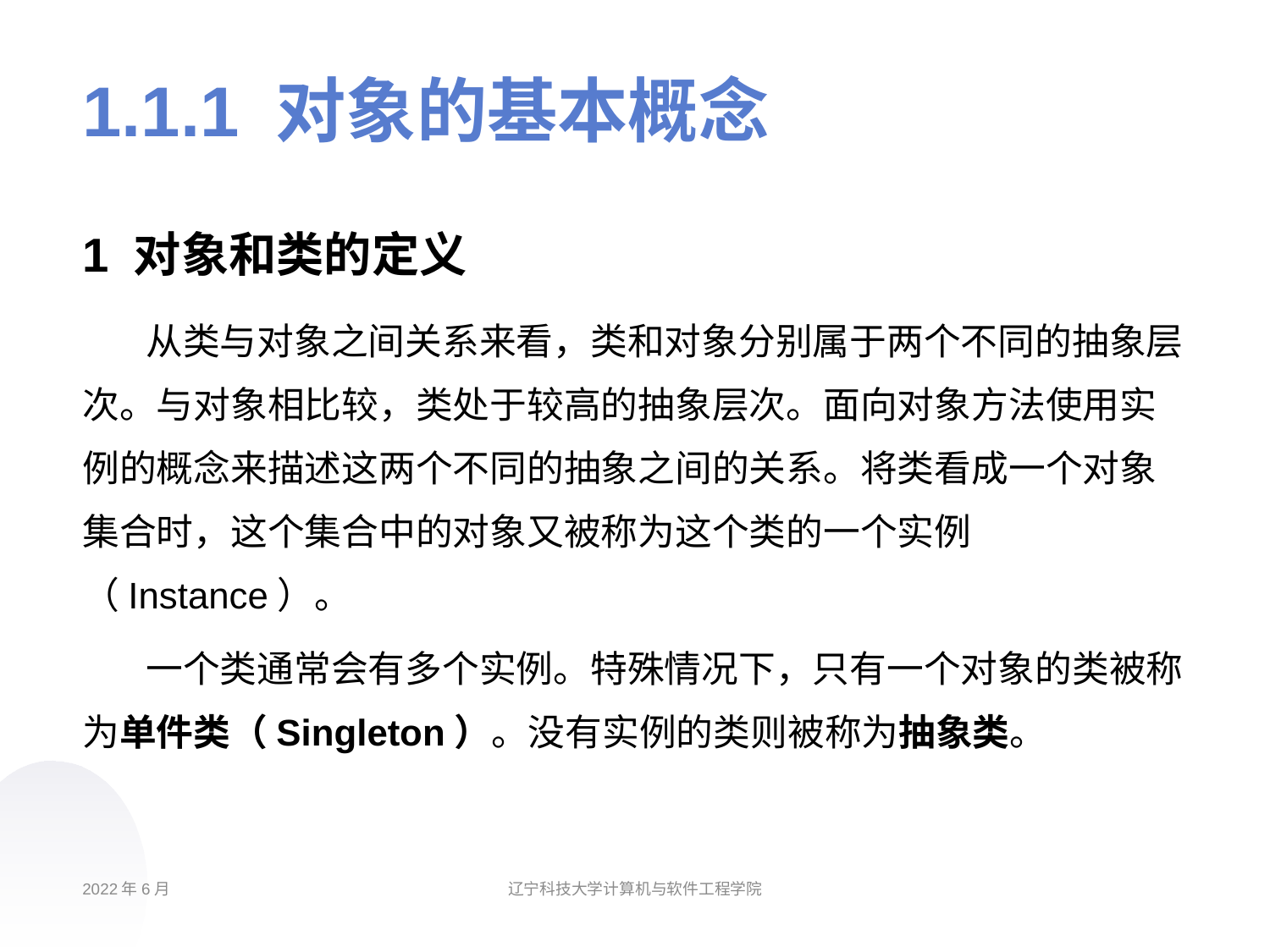

# 1.1.1 对象的基本概念
1 对象和类的定义
从类与对象之间关系来看，类和对象分别属于两个不同的抽象层次。与对象相比较，类处于较高的抽象层次。面向对象方法使用实例的概念来描述这两个不同的抽象之间的关系。将类看成一个对象集合时，这个集合中的对象又被称为这个类的一个实例（Instance）。
一个类通常会有多个实例。特殊情况下，只有一个对象的类被称为单件类（Singleton）。没有实例的类则被称为抽象类。

2022年6月
辽宁科技大学计算机与软件工程学院
8